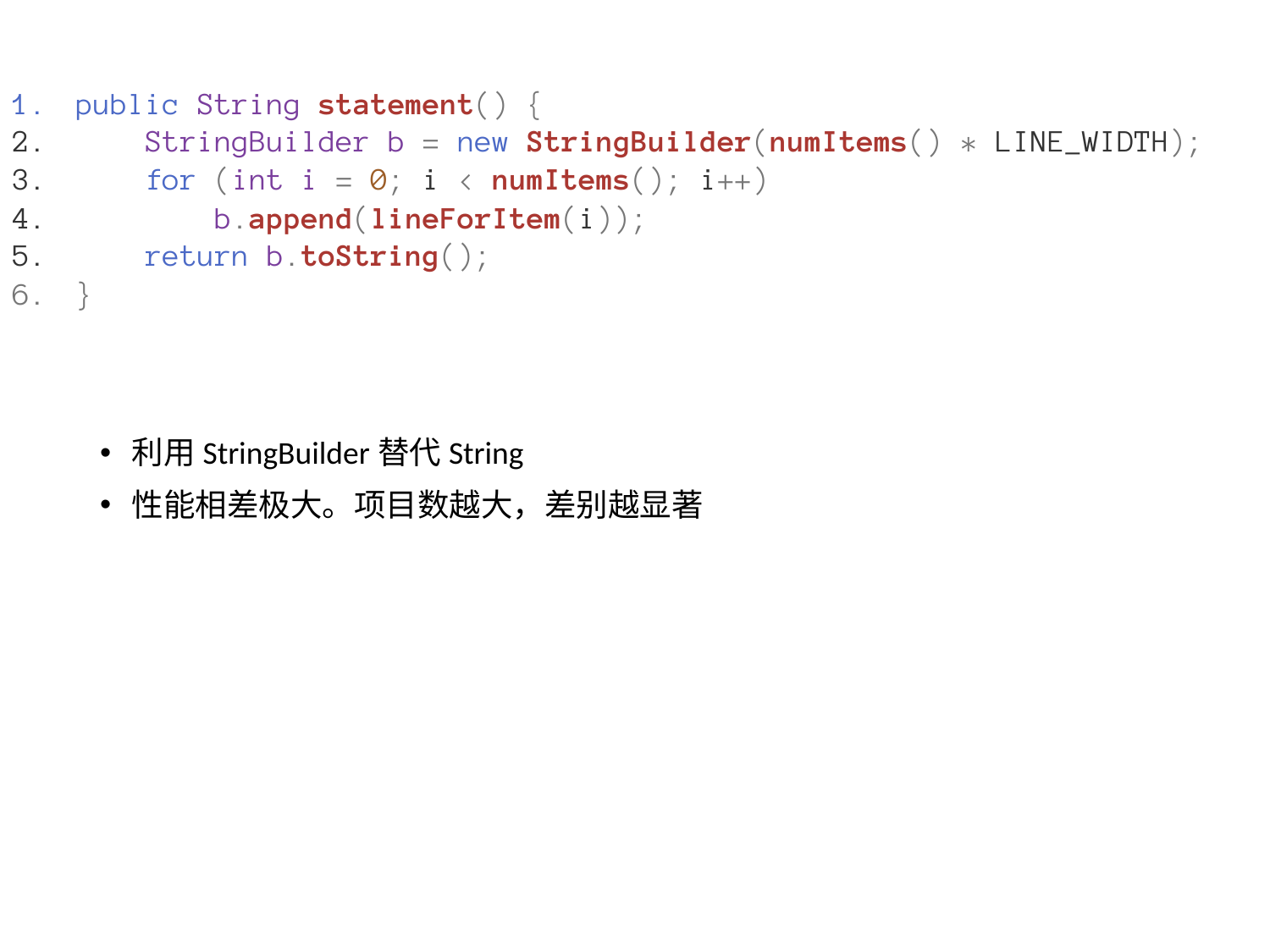

public String statement() {
    StringBuilder b = new StringBuilder(numItems() * LINE_WIDTH);
    for (int i = 0; i < numItems(); i++)
        b.append(lineForItem(i));
    return b.toString();
}
利用StringBuilder替代String
性能相差极大。项目数越大，差别越显著